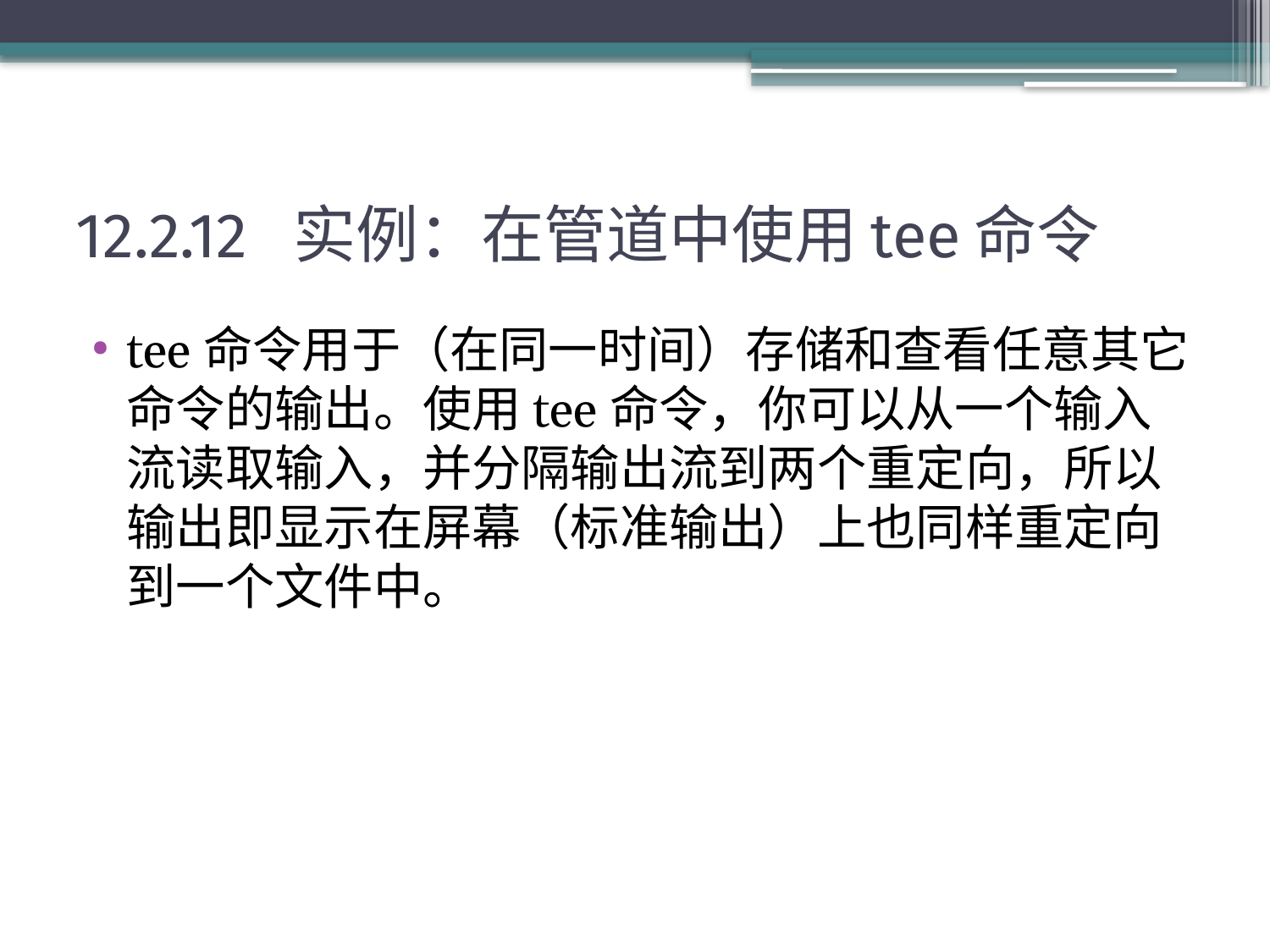

# 12.2.12  实例：在管道中使用tee命令
tee命令用于（在同一时间）存储和查看任意其它命令的输出。使用tee命令，你可以从一个输入流读取输入，并分隔输出流到两个重定向，所以输出即显示在屏幕（标准输出）上也同样重定向到一个文件中。